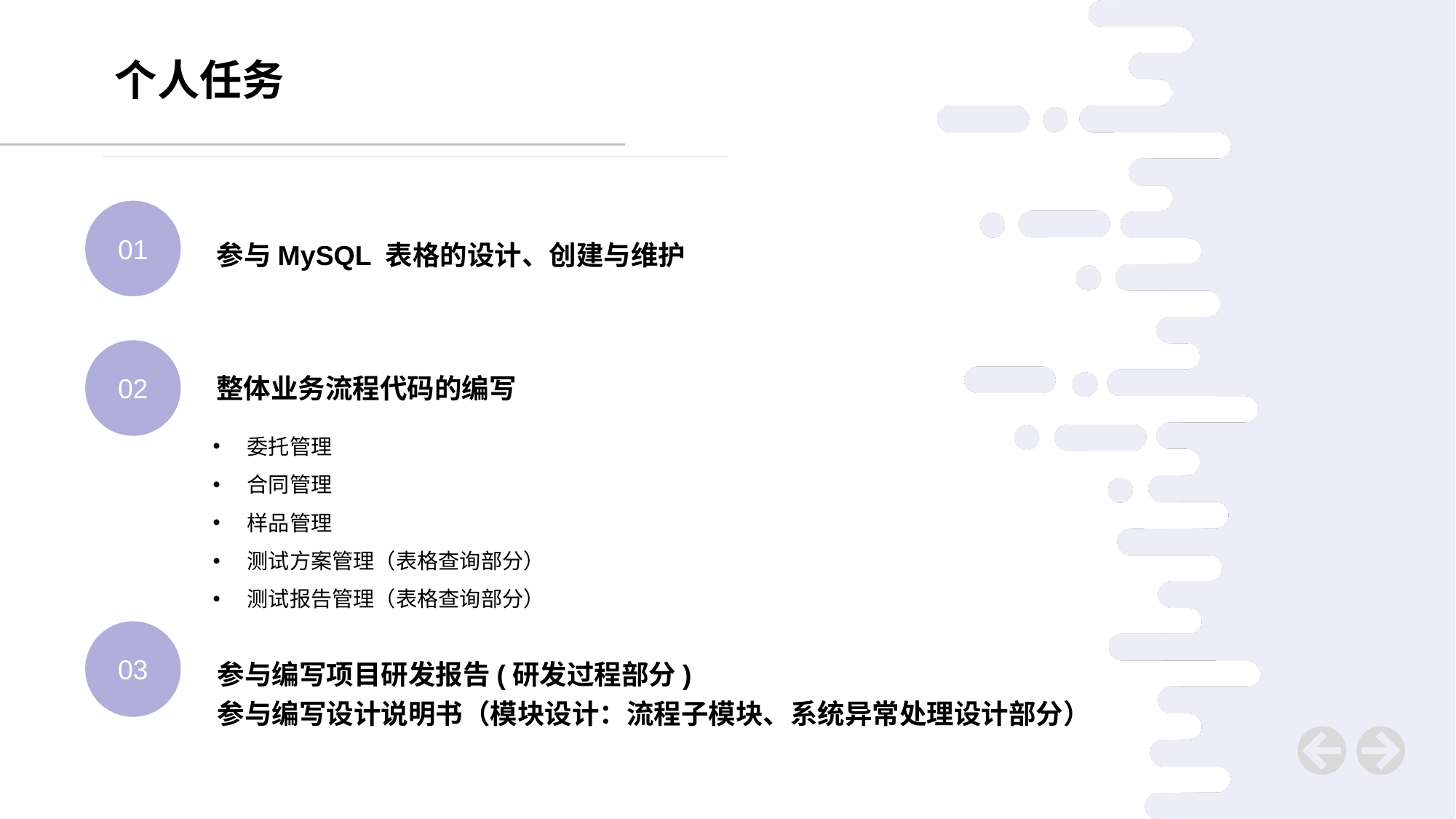

个人任务
01
参与MySQL 表格的设计、创建与维护
02
整体业务流程代码的编写

委托管理
合同管理
样品管理
测试方案管理（表格查询部分）
测试报告管理（表格查询部分）
03
参与编写项目研发报告(研发过程部分)
参与编写设计说明书（模块设计：流程子模块、系统异常处理设计部分）